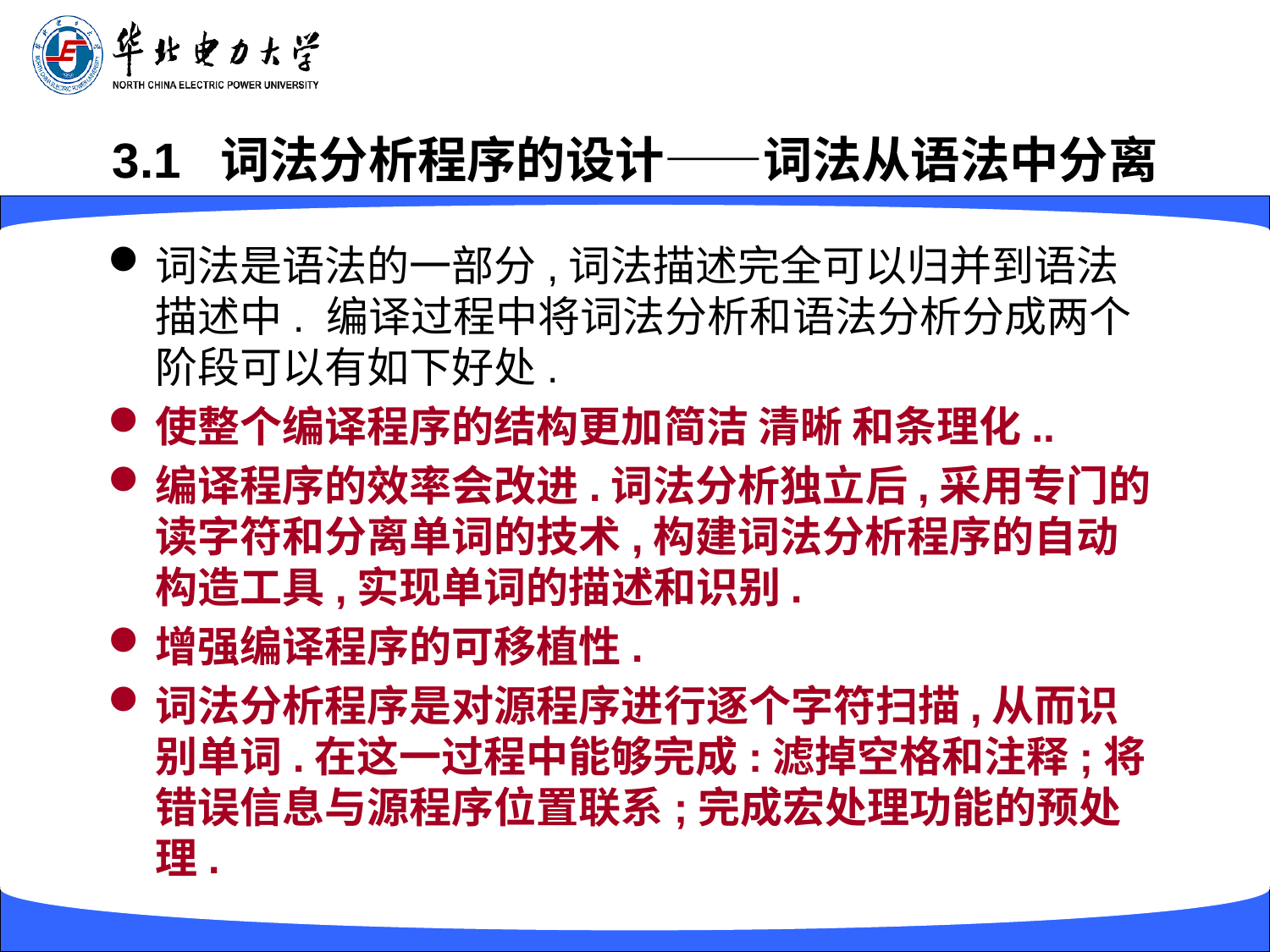

# 3.1  词法分析程序的设计——词法从语法中分离
词法是语法的一部分,词法描述完全可以归并到语法描述中. 编译过程中将词法分析和语法分析分成两个阶段可以有如下好处.
使整个编译程序的结构更加简洁 清晰 和条理化..
编译程序的效率会改进.词法分析独立后,采用专门的读字符和分离单词的技术,构建词法分析程序的自动构造工具,实现单词的描述和识别.
增强编译程序的可移植性.
词法分析程序是对源程序进行逐个字符扫描,从而识别单词.在这一过程中能够完成:滤掉空格和注释;将错误信息与源程序位置联系;完成宏处理功能的预处理.